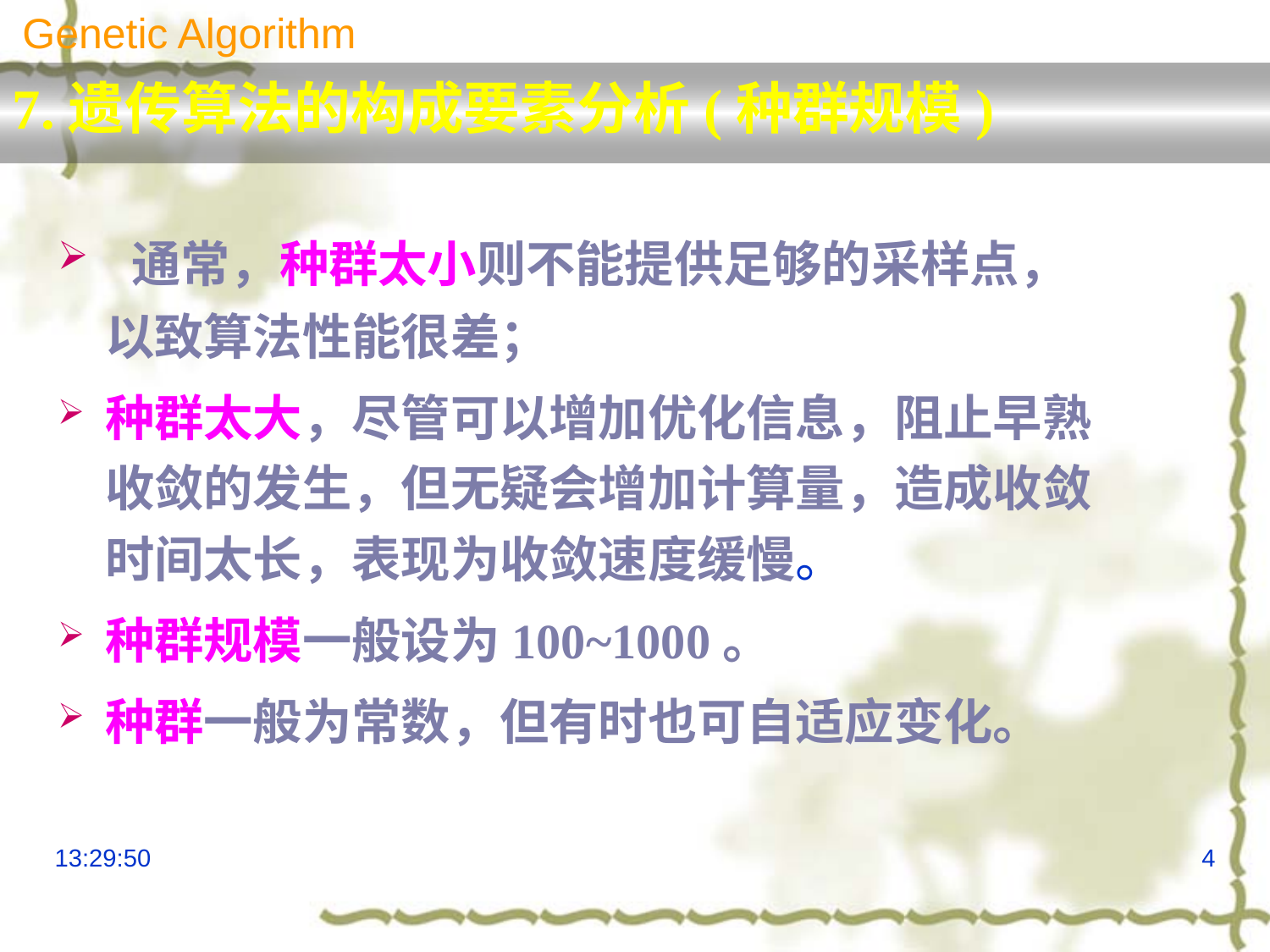

Genetic Algorithm
7.遗传算法的构成要素分析(种群规模)
 通常，种群太小则不能提供足够的采样点，以致算法性能很差；
种群太大，尽管可以增加优化信息，阻止早熟收敛的发生，但无疑会增加计算量，造成收敛时间太长，表现为收敛速度缓慢。
种群规模一般设为100~1000。
种群一般为常数，但有时也可自适应变化。
13:29:50
4